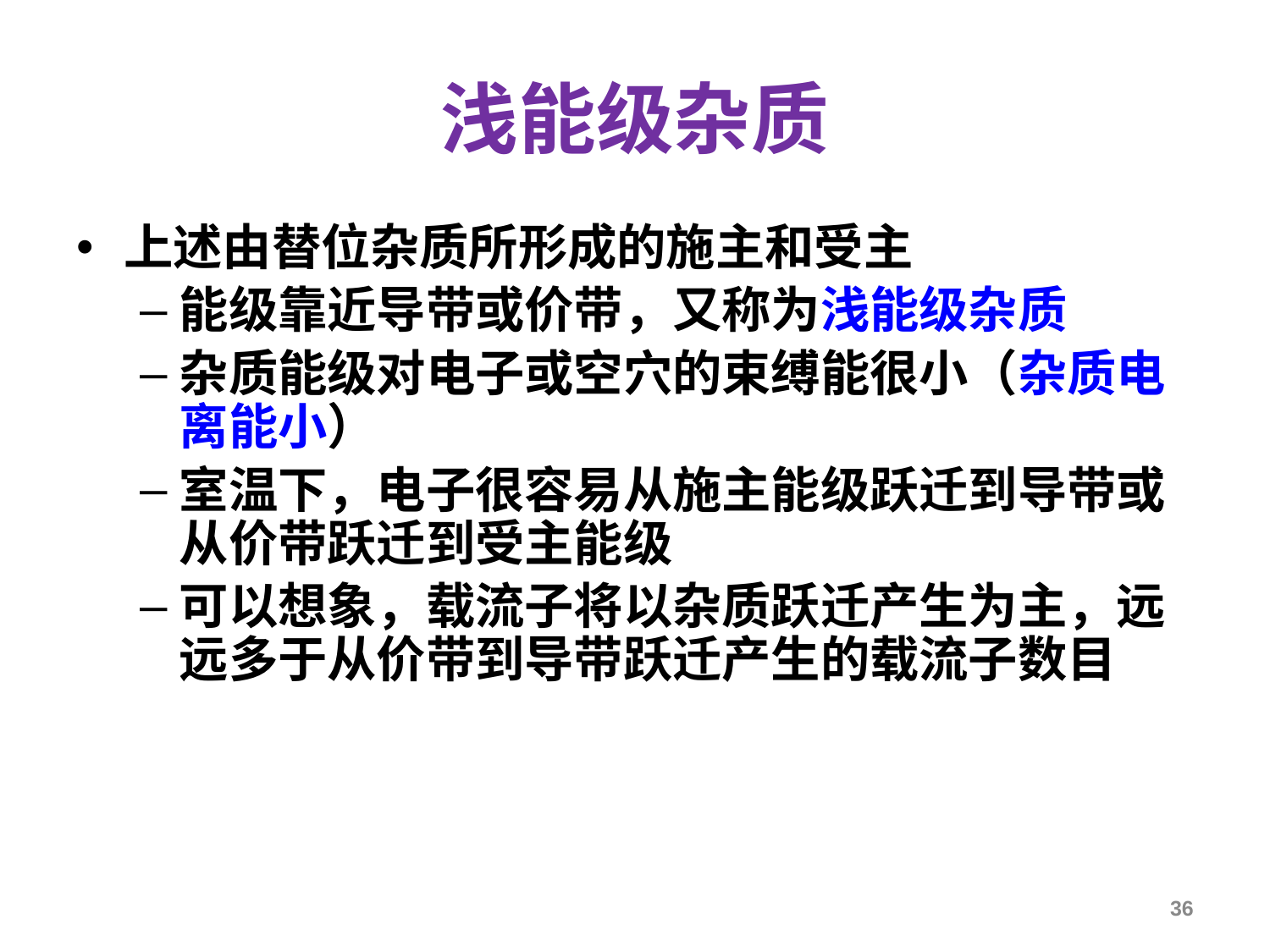

浅能级杂质
上述由替位杂质所形成的施主和受主
能级靠近导带或价带，又称为浅能级杂质
杂质能级对电子或空穴的束缚能很小（杂质电离能小）
室温下，电子很容易从施主能级跃迁到导带或从价带跃迁到受主能级
可以想象，载流子将以杂质跃迁产生为主，远远多于从价带到导带跃迁产生的载流子数目
36